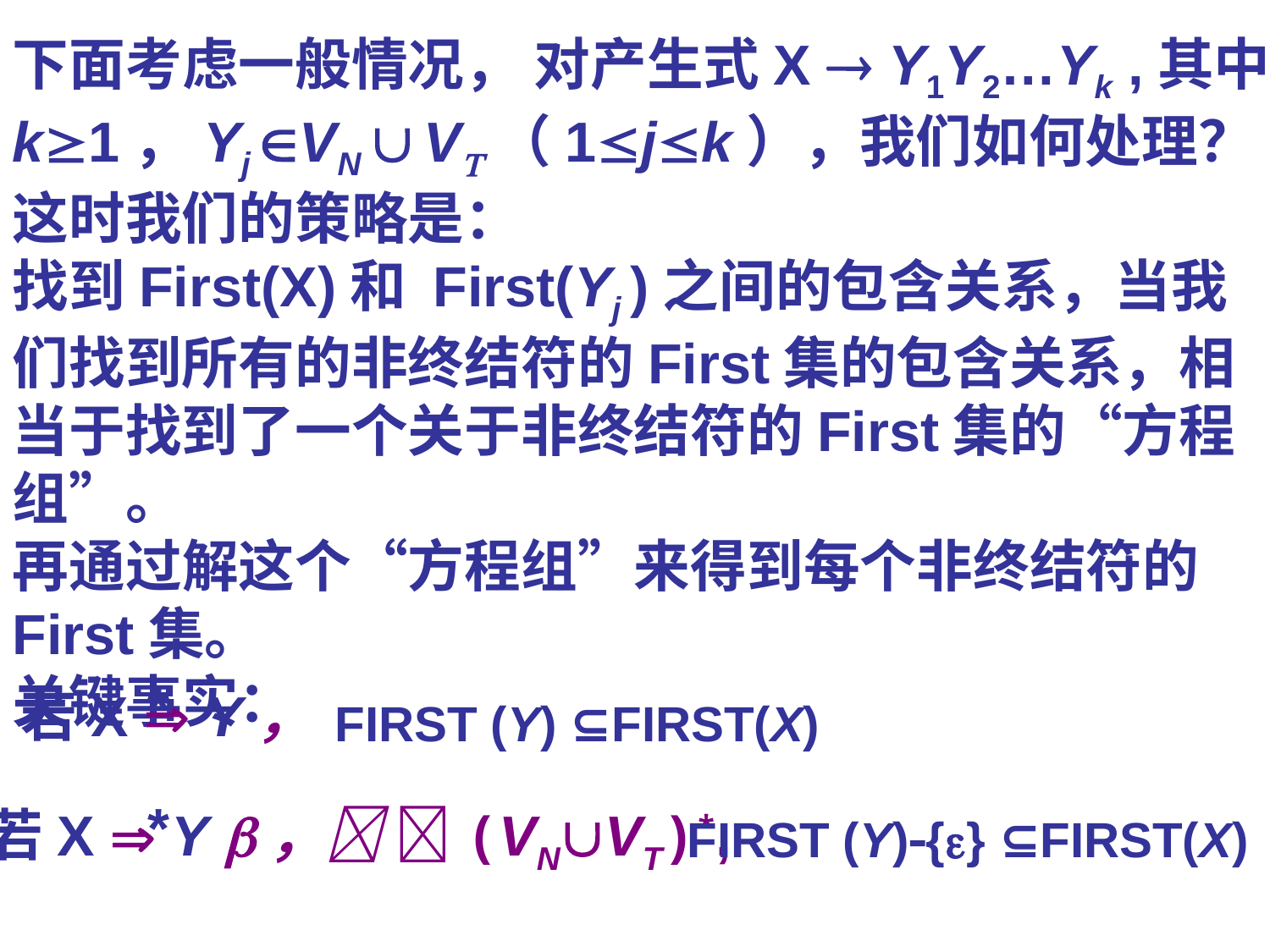

下面考虑一般情况， 对产生式X → Y1Y2…Yk ,其中 k≥1，Yj ∈VN ∪ VΤ（1≤j≤k），我们如何处理？
这时我们的策略是：
找到First(X)和 First(Yj )之间的包含关系，当我们找到所有的非终结符的First集的包含关系，相当于找到了一个关于非终结符的First集的“方程组”。
再通过解这个“方程组”来得到每个非终结符的First集。
关键事实：
*
若X ⇒ Y，
FIRST (Y) ⊆FIRST(X)
*
若X ⇒ Y β，β ∈(VN∪VT)*,
FIRST (Y)−{ε} ⊆FIRST(X)